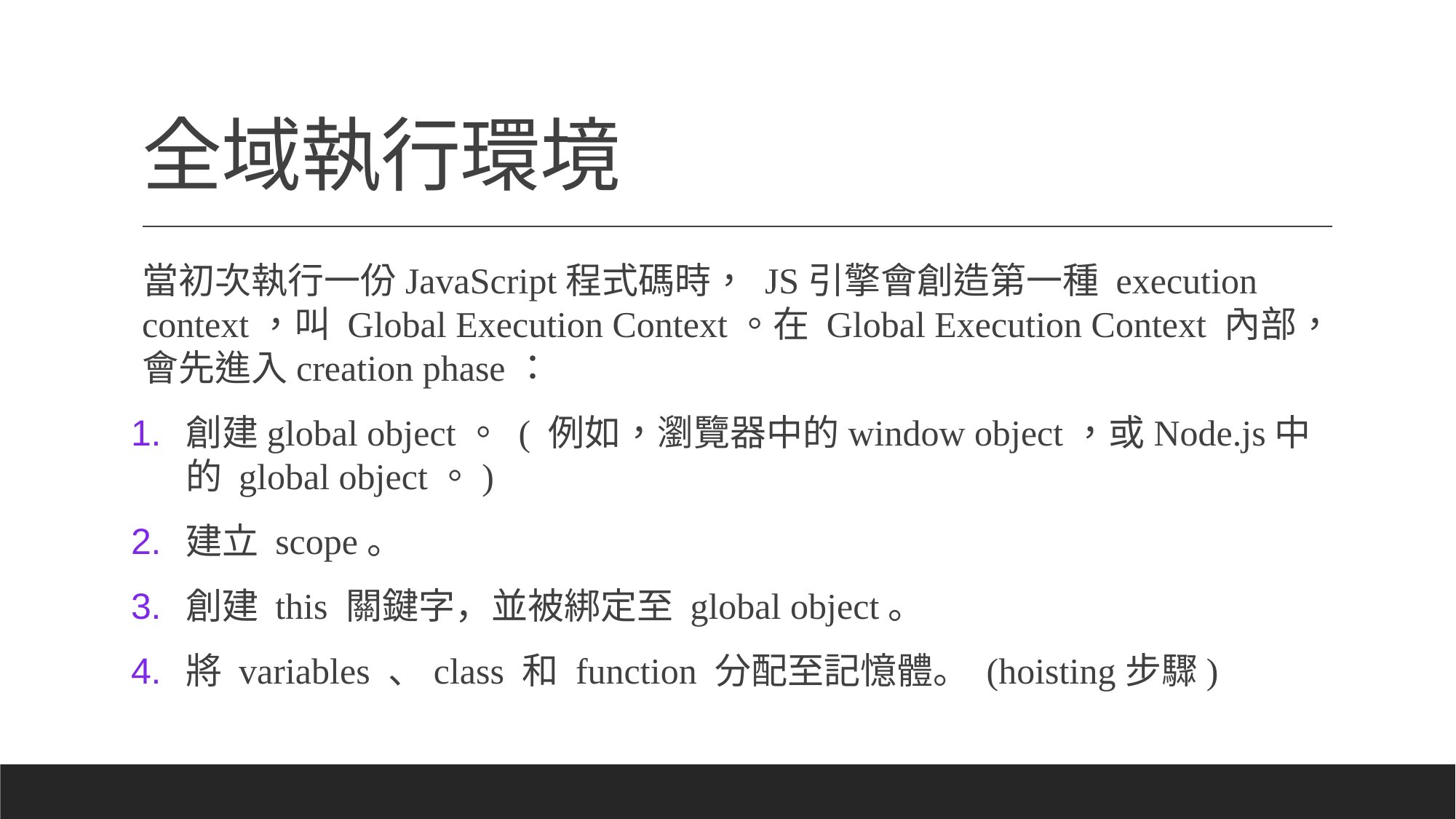

# 全域執行環境
當初次執行一份JavaScript程式碼時， JS引擎會創造第一種 execution context，叫 Global Execution Context。在 Global Execution Context 內部，會先進入creation phase：
創建global object。 ( 例如，瀏覽器中的window object，或Node.js中的 global object。)
建立 scope。
創建 this 關鍵字，並被綁定至 global object。
將 variables 、class 和 function 分配至記憶體。 (hoisting步驟)